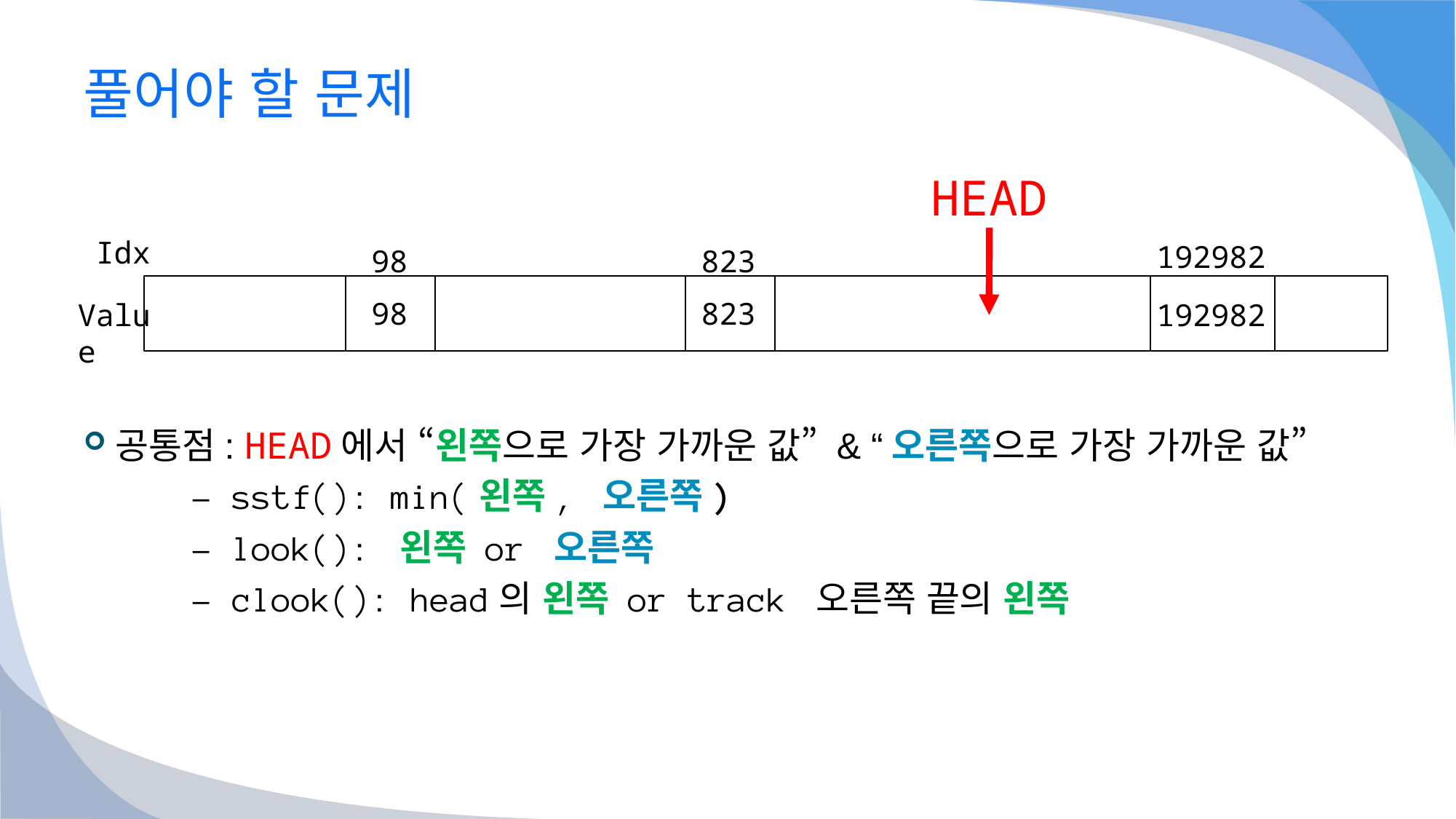

# 풀어야 할 문제

공통점: HEAD에서 “왼쪽으로 가장 가까운 값” & “오른쪽으로 가장 가까운 값”
	- sstf(): min(왼쪽, 오른쪽)
	- look(): 왼쪽 or 오른쪽
	- clook(): head의 왼쪽 or track 오른쪽 끝의 왼쪽
HEAD
Idx
192982
98
823

98
823
Value
192982